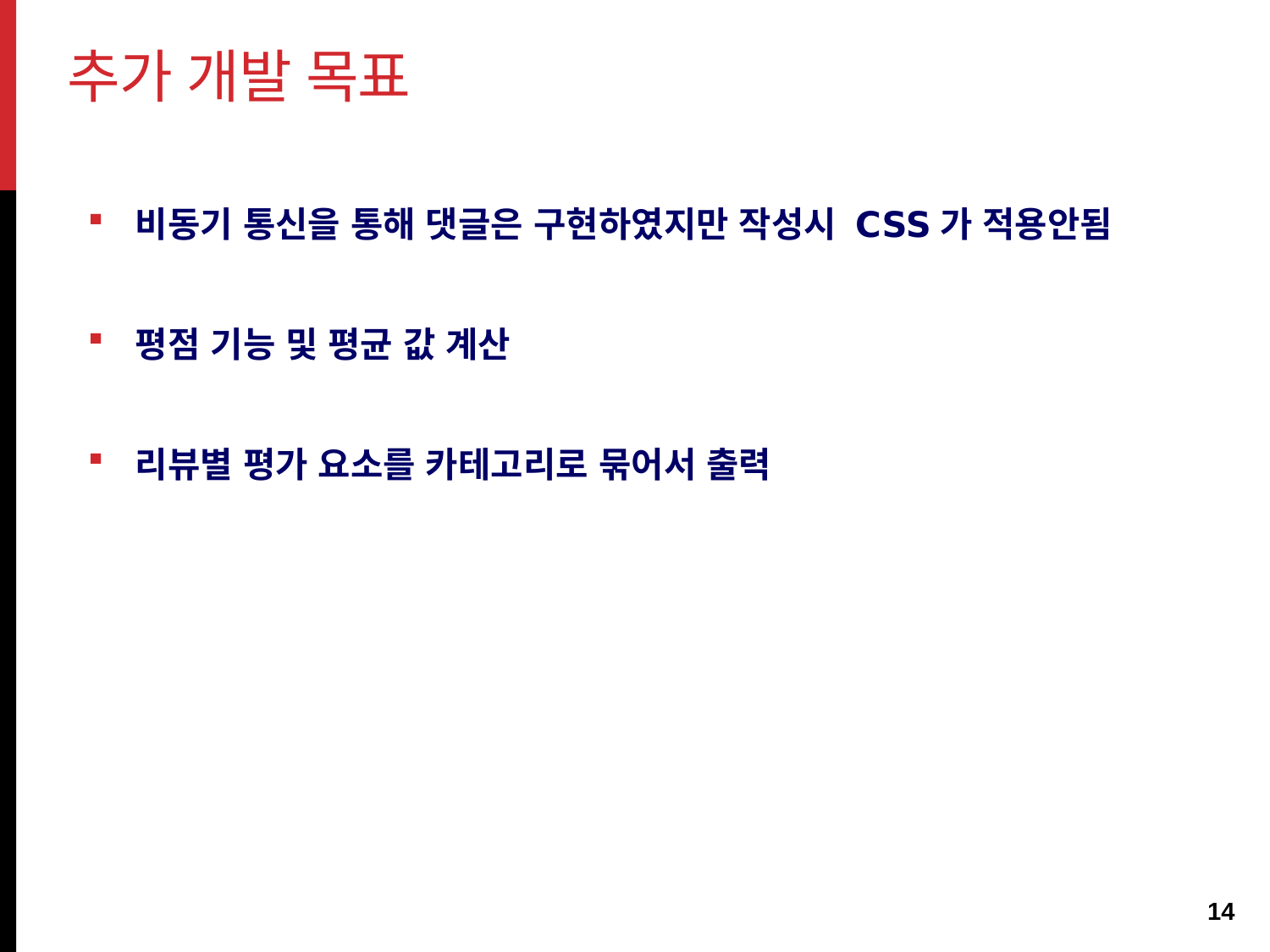

# 추가 개발 목표
비동기 통신을 통해 댓글은 구현하였지만 작성시 CSS가 적용안됨

평점 기능 및 평균 값 계산

리뷰별 평가 요소를 카테고리로 묶어서 출력

14